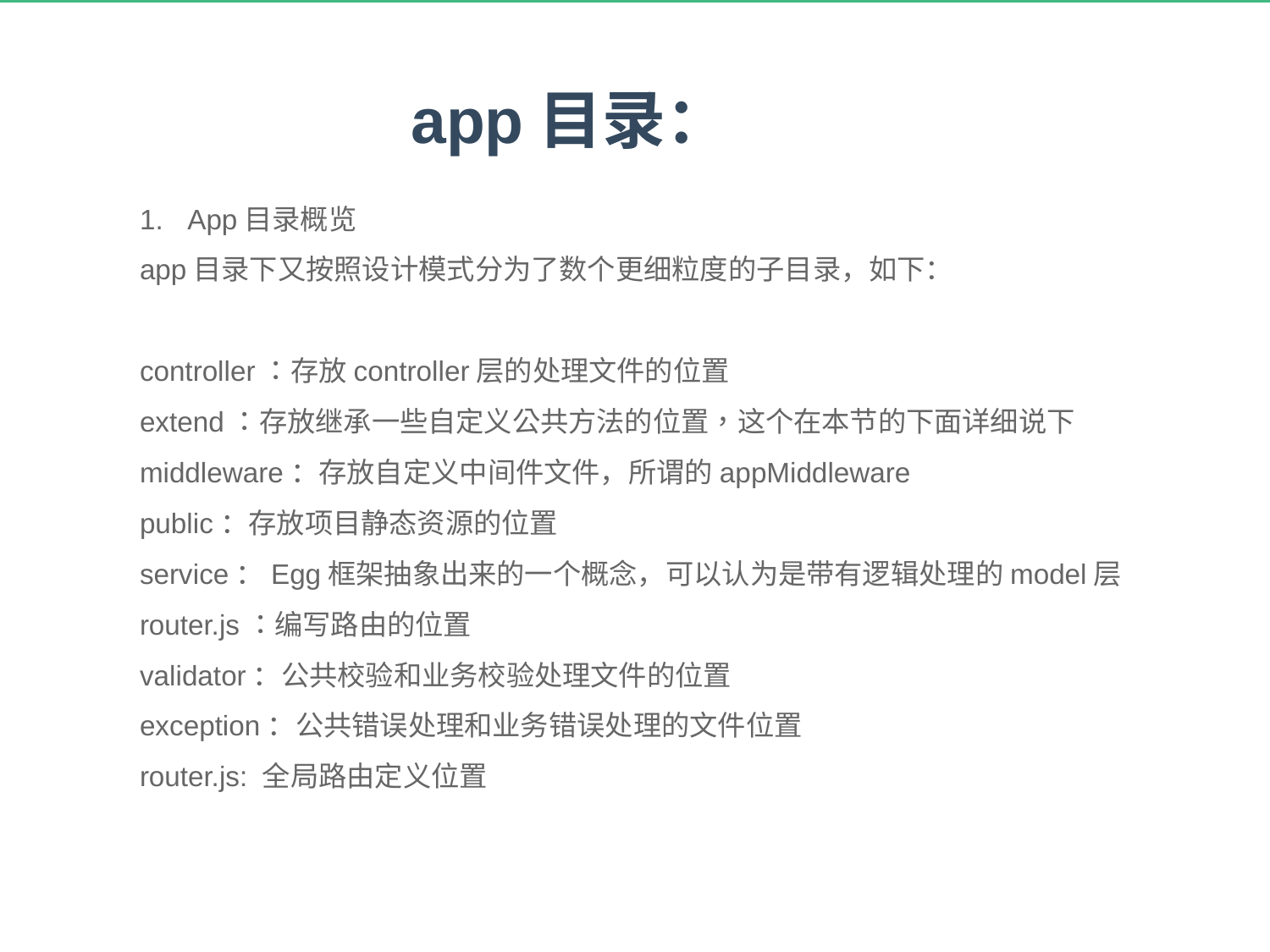

app目录：
App目录概览
app目录下又按照设计模式分为了数个更细粒度的子目录，如下：

controller：存放controller层的处理文件的位置
extend：存放继承一些自定义公共方法的位置，这个在本节的下面详细说下
middleware：存放自定义中间件文件，所谓的appMiddleware
public：存放项目静态资源的位置
service：Egg框架抽象出来的一个概念，可以认为是带有逻辑处理的model层router.js：编写路由的位置
validator：公共校验和业务校验处理文件的位置
exception：公共错误处理和业务错误处理的文件位置
router.js: 全局路由定义位置